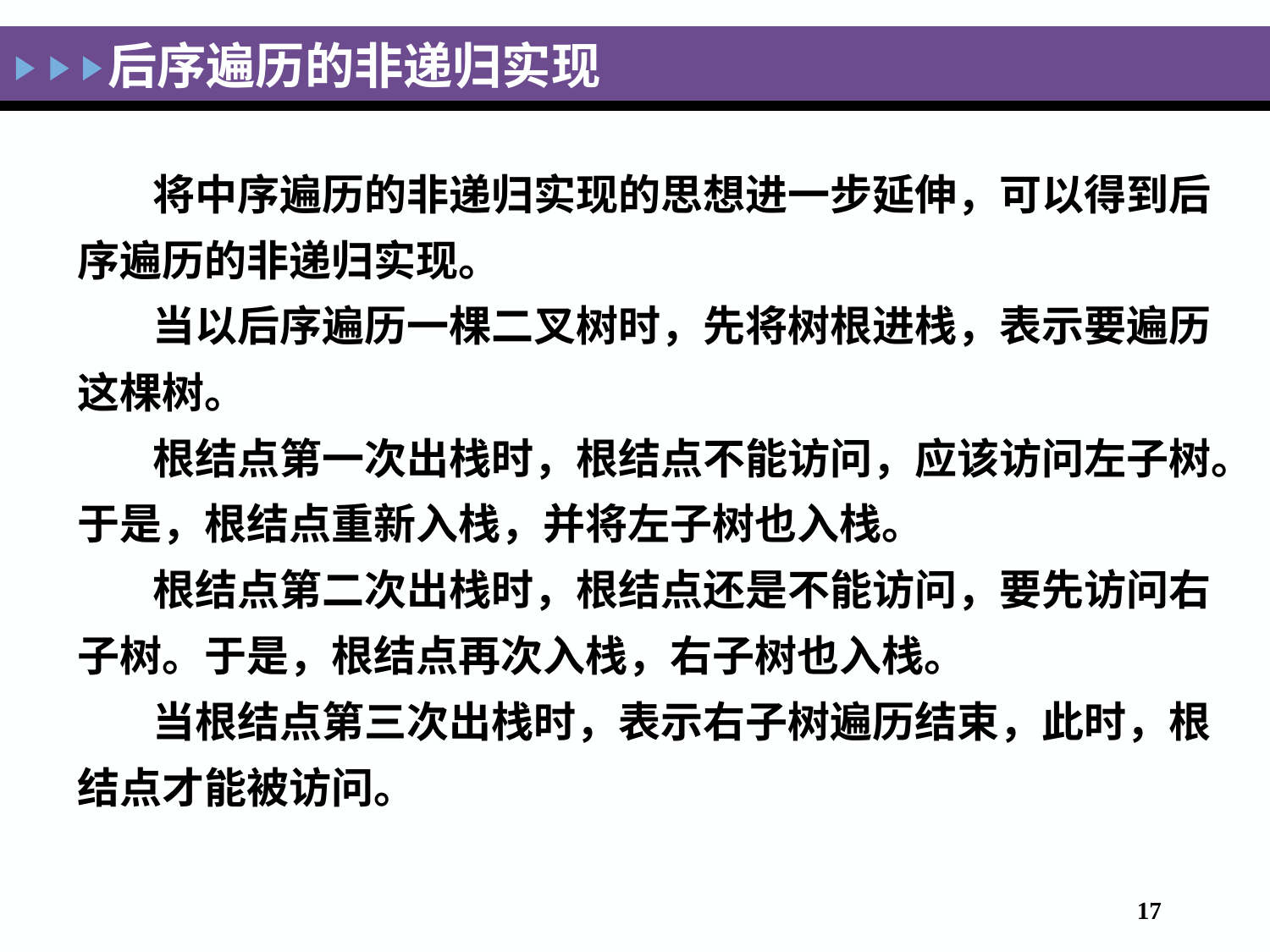

# 后序遍历的非递归实现
将中序遍历的非递归实现的思想进一步延伸，可以得到后序遍历的非递归实现。
当以后序遍历一棵二叉树时，先将树根进栈，表示要遍历这棵树。
根结点第一次出栈时，根结点不能访问，应该访问左子树。于是，根结点重新入栈，并将左子树也入栈。
根结点第二次出栈时，根结点还是不能访问，要先访问右子树。于是，根结点再次入栈，右子树也入栈。
当根结点第三次出栈时，表示右子树遍历结束，此时，根结点才能被访问。
17